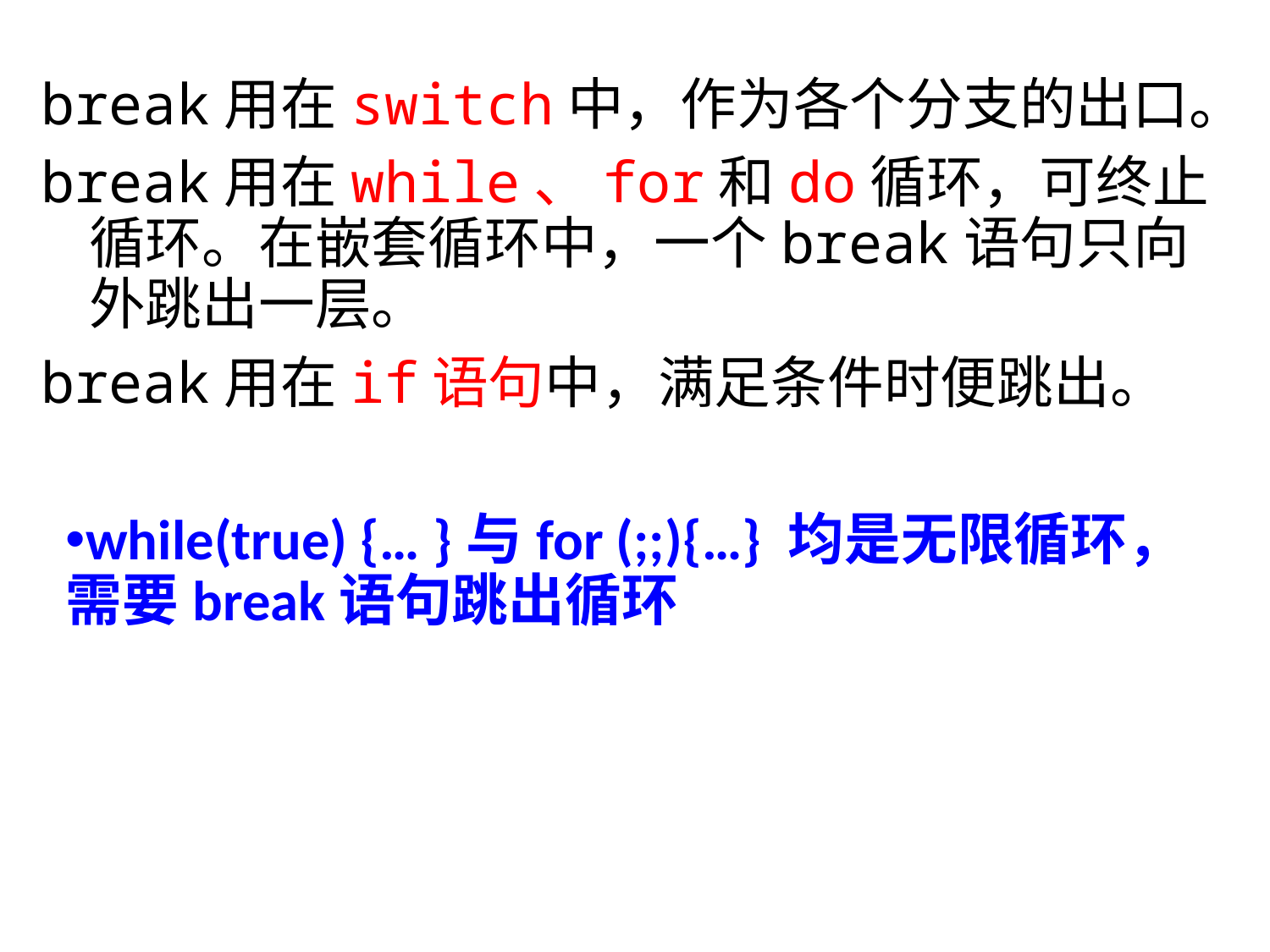

break 语句
break用在switch中，作为各个分支的出口。
break用在while、for和do循环，可终止循环。在嵌套循环中，一个break语句只向外跳出一层。
break用在if语句中，满足条件时便跳出。

while(true) {… }与for (;;){…} 均是无限循环，需要break语句跳出循环